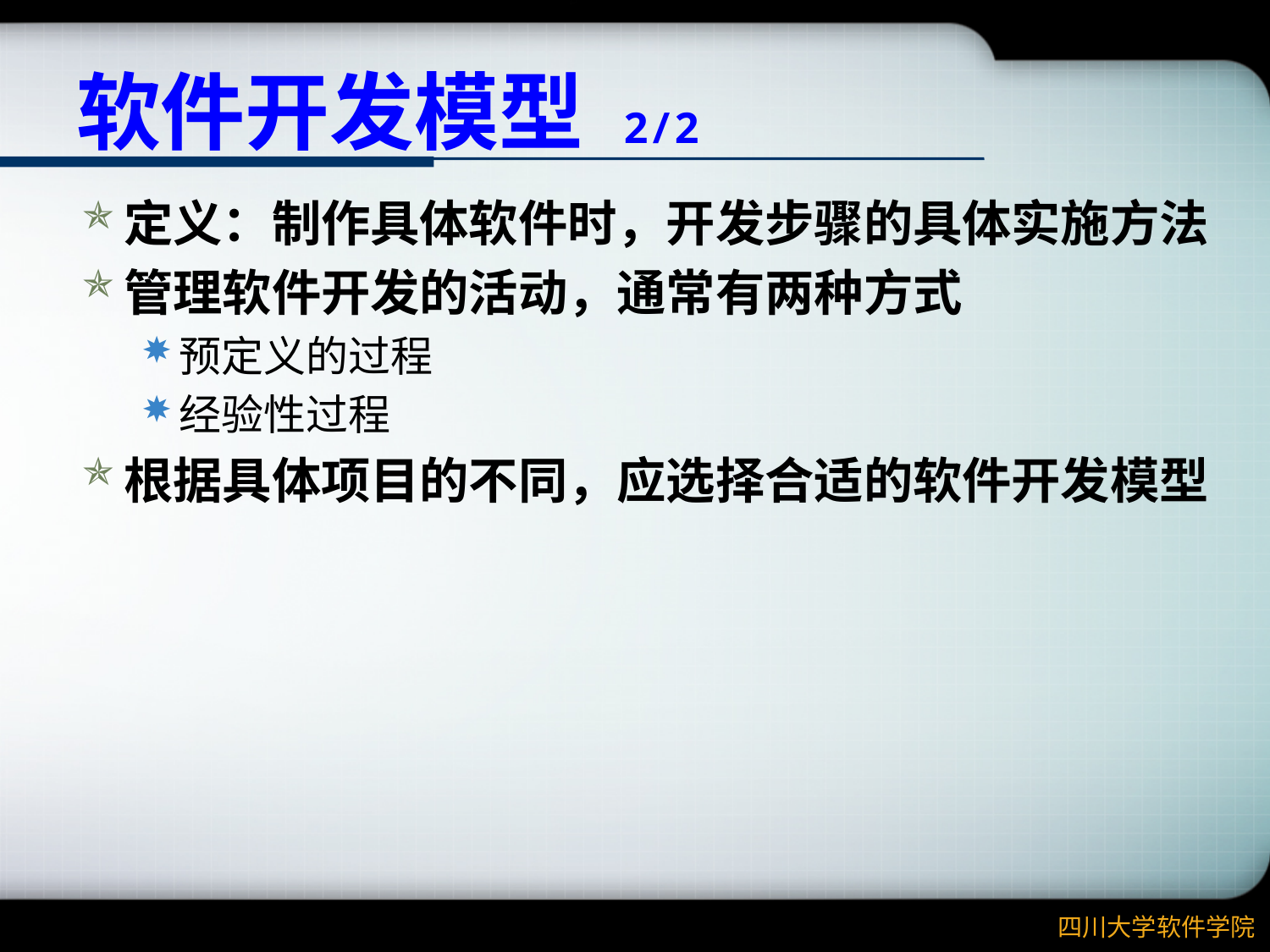

# 软件开发模型 2/2
定义：制作具体软件时，开发步骤的具体实施方法
管理软件开发的活动，通常有两种方式
预定义的过程
经验性过程
根据具体项目的不同，应选择合适的软件开发模型